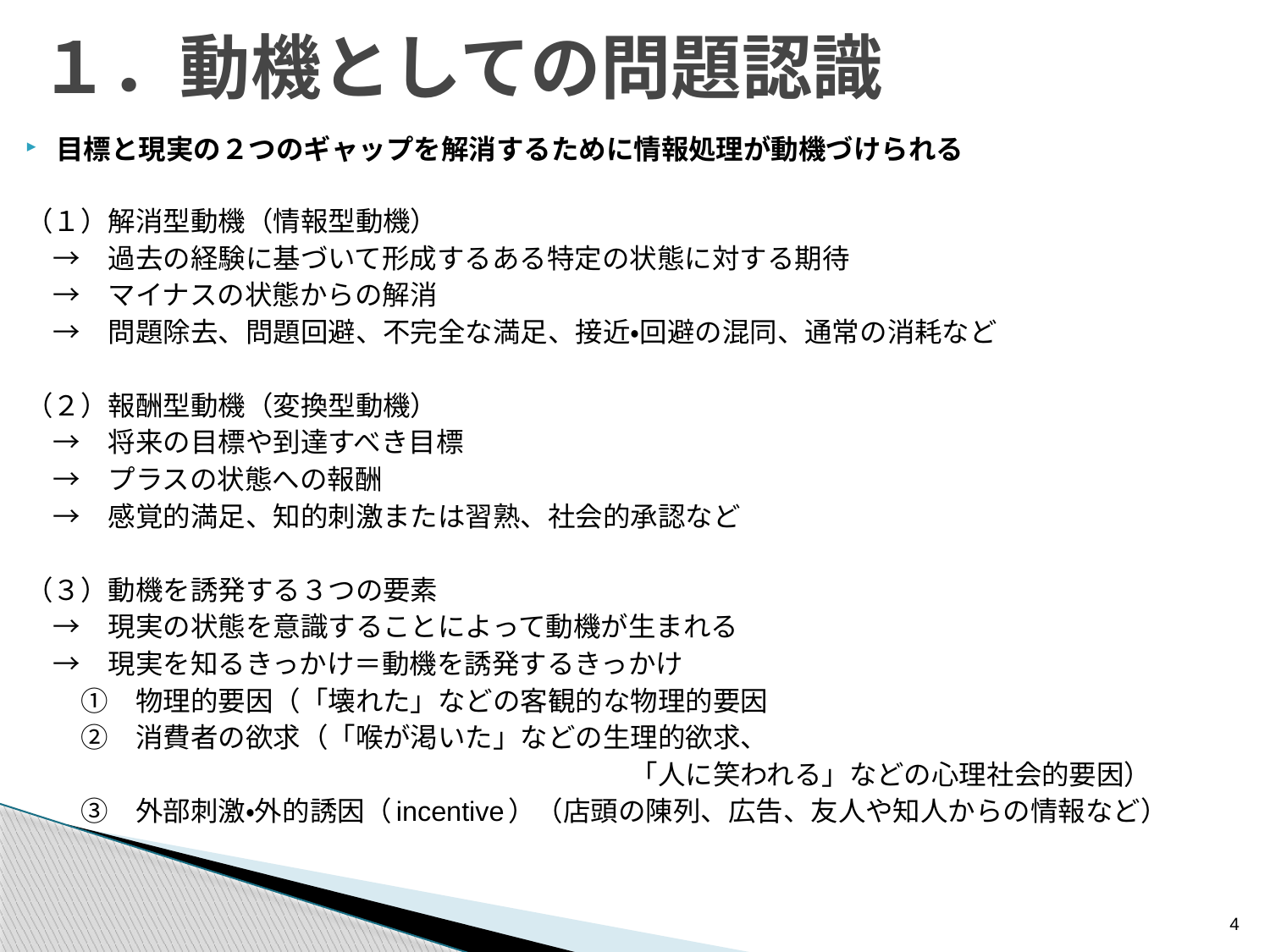

# １．動機としての問題認識
目標と現実の２つのギャップを解消するために情報処理が動機づけられる

（１）解消型動機（情報型動機）
　→　過去の経験に基づいて形成するある特定の状態に対する期待
　→　マイナスの状態からの解消
　→　問題除去、問題回避、不完全な満足、接近・回避の混同、通常の消耗など

（２）報酬型動機（変換型動機）
　→　将来の目標や到達すべき目標
　→　プラスの状態への報酬
　→　感覚的満足、知的刺激または習熟、社会的承認など

（３）動機を誘発する３つの要素
　→　現実の状態を意識することによって動機が生まれる
　→　現実を知るきっかけ＝動機を誘発するきっかけ
　　①　物理的要因（「壊れた」などの客観的な物理的要因
　　②　消費者の欲求（「喉が渇いた」などの生理的欲求、
　　　　　　　　　　　　　　　　　　　　　　「人に笑われる」などの心理社会的要因）
　　③　外部刺激・外的誘因（incentive）（店頭の陳列、広告、友人や知人からの情報など）

4